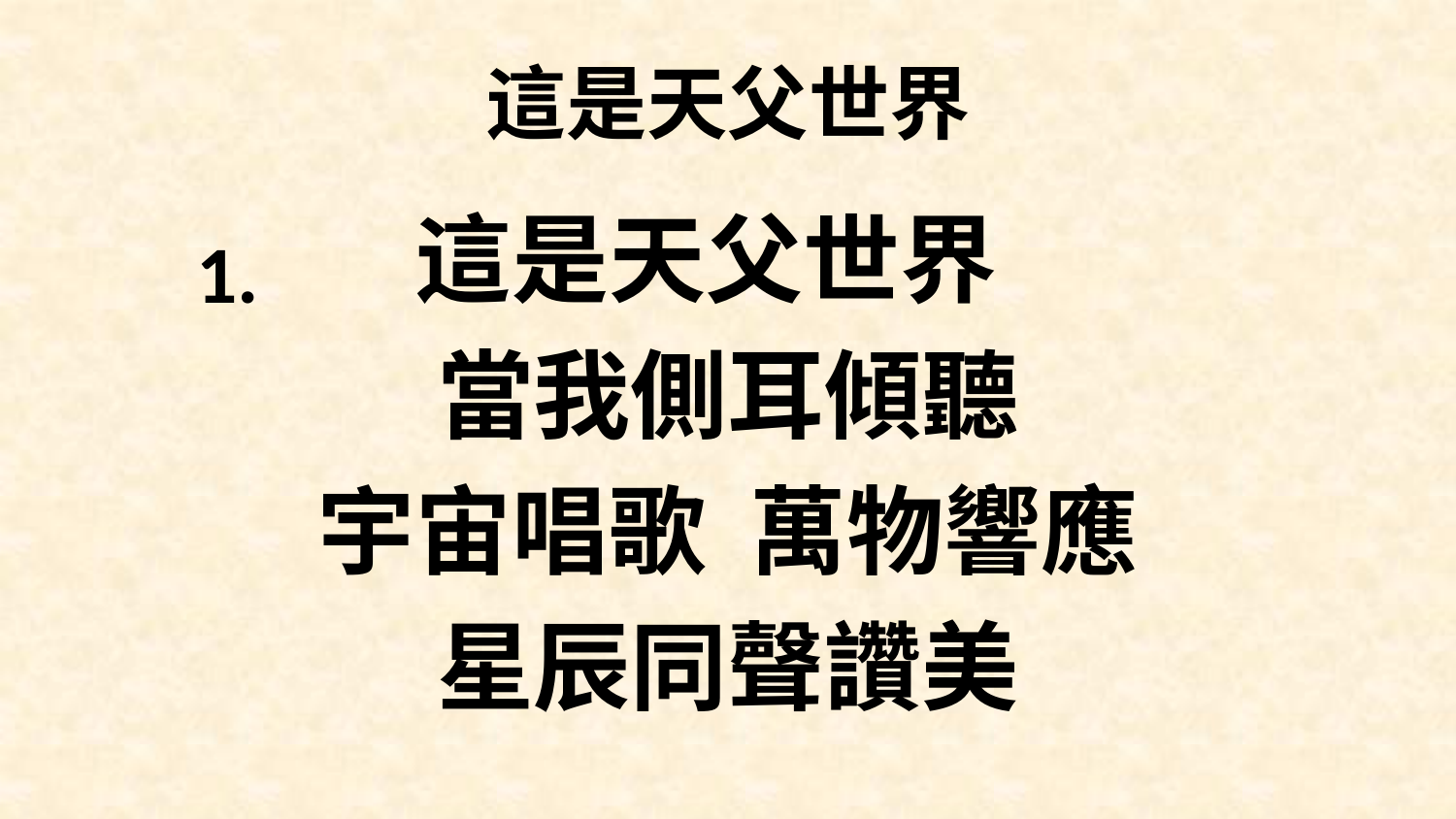

# 這是天父世界
這是天父世界
當我側耳傾聽
宇宙唱歌  萬物響應
星辰同聲讚美
1.